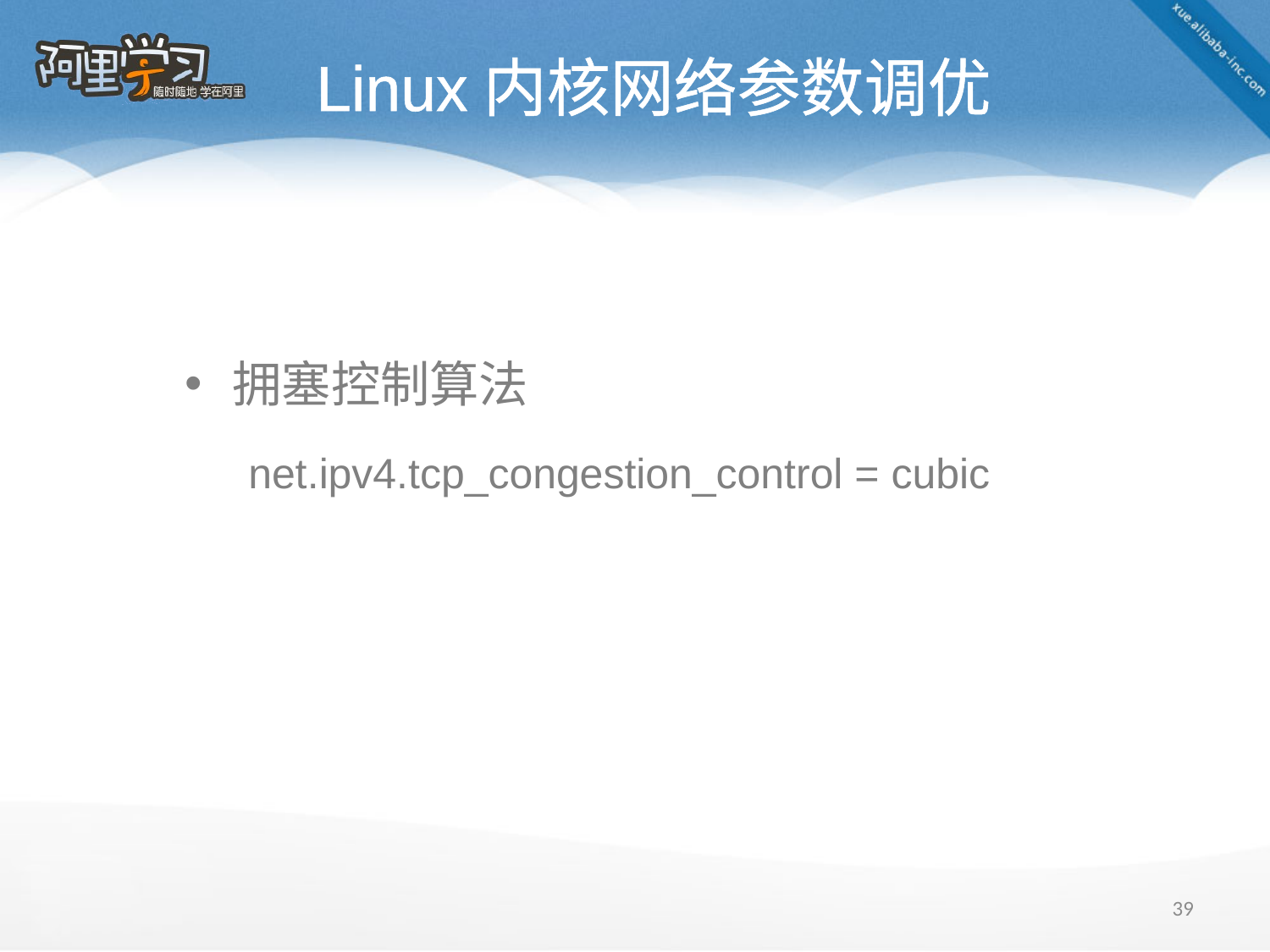

# Linux内核网络参数调优
拥塞控制算法
net.ipv4.tcp_congestion_control = cubic
39